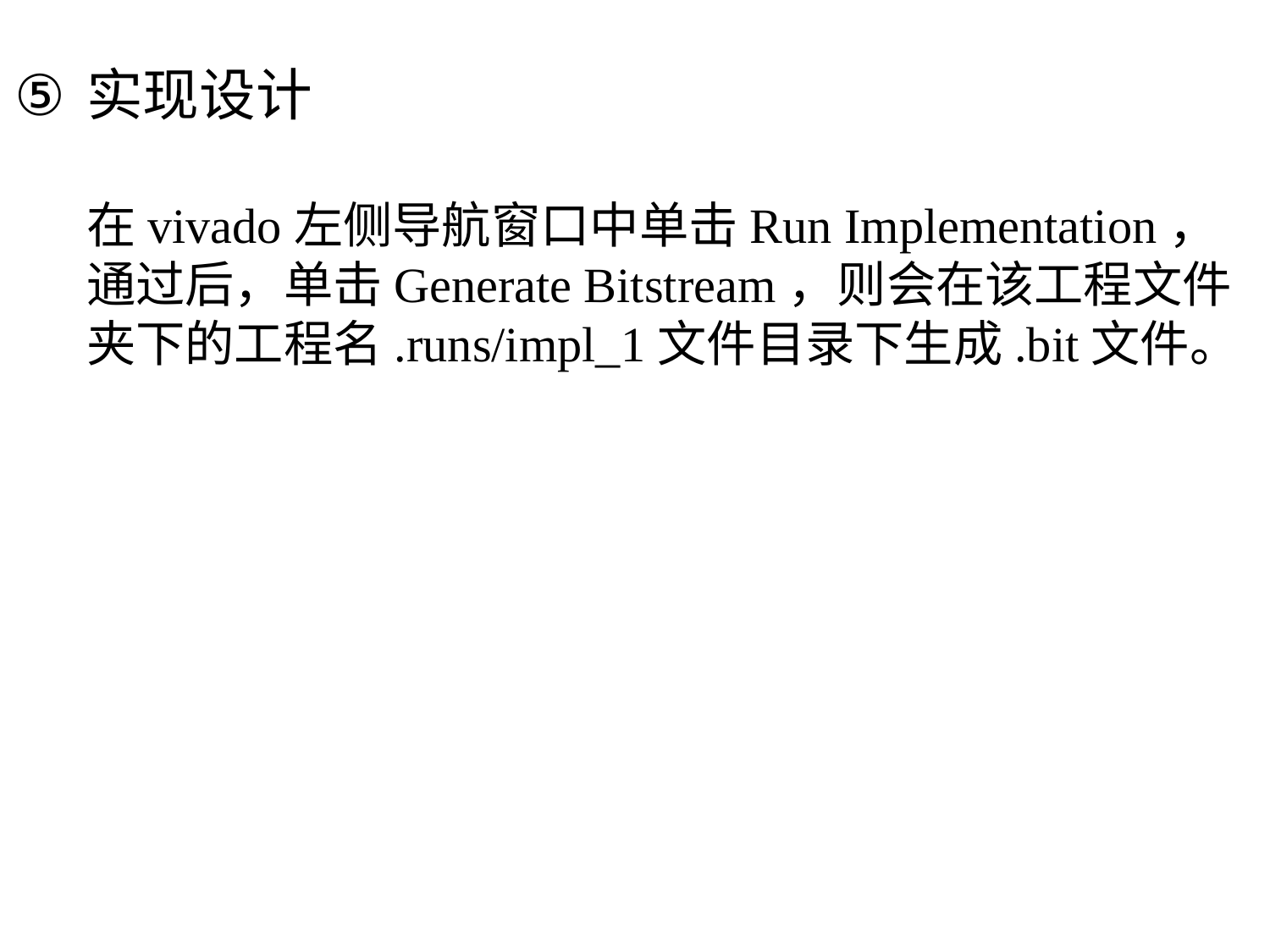

# 实现设计 在vivado左侧导航窗口中单击Run Implementation，通过后，单击Generate Bitstream，则会在该工程文件夹下的工程名.runs/impl_1文件目录下生成.bit文件。